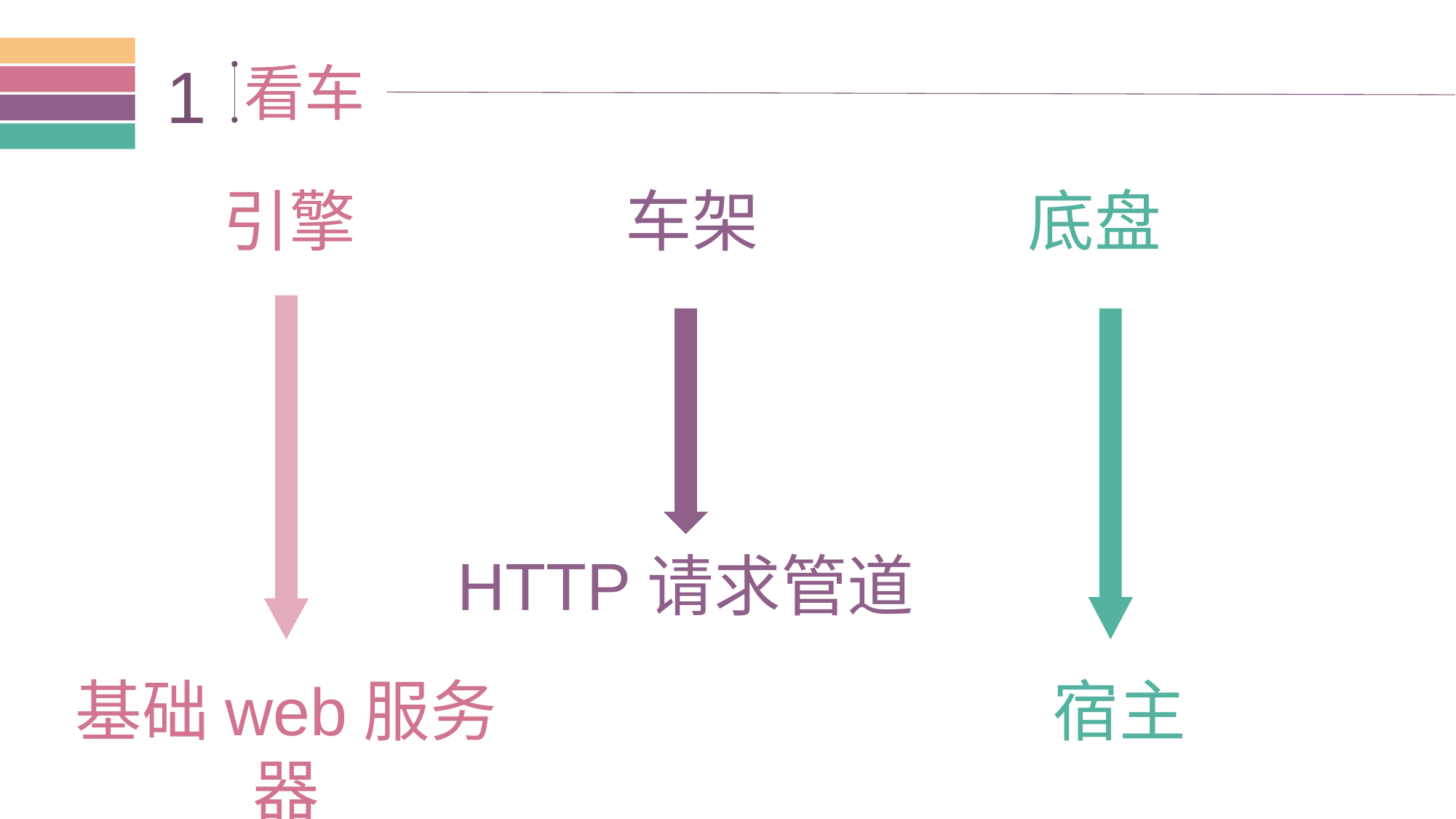

1
看车
引擎
车架
底盘

HTTP请求管道
基础web服务器
宿主